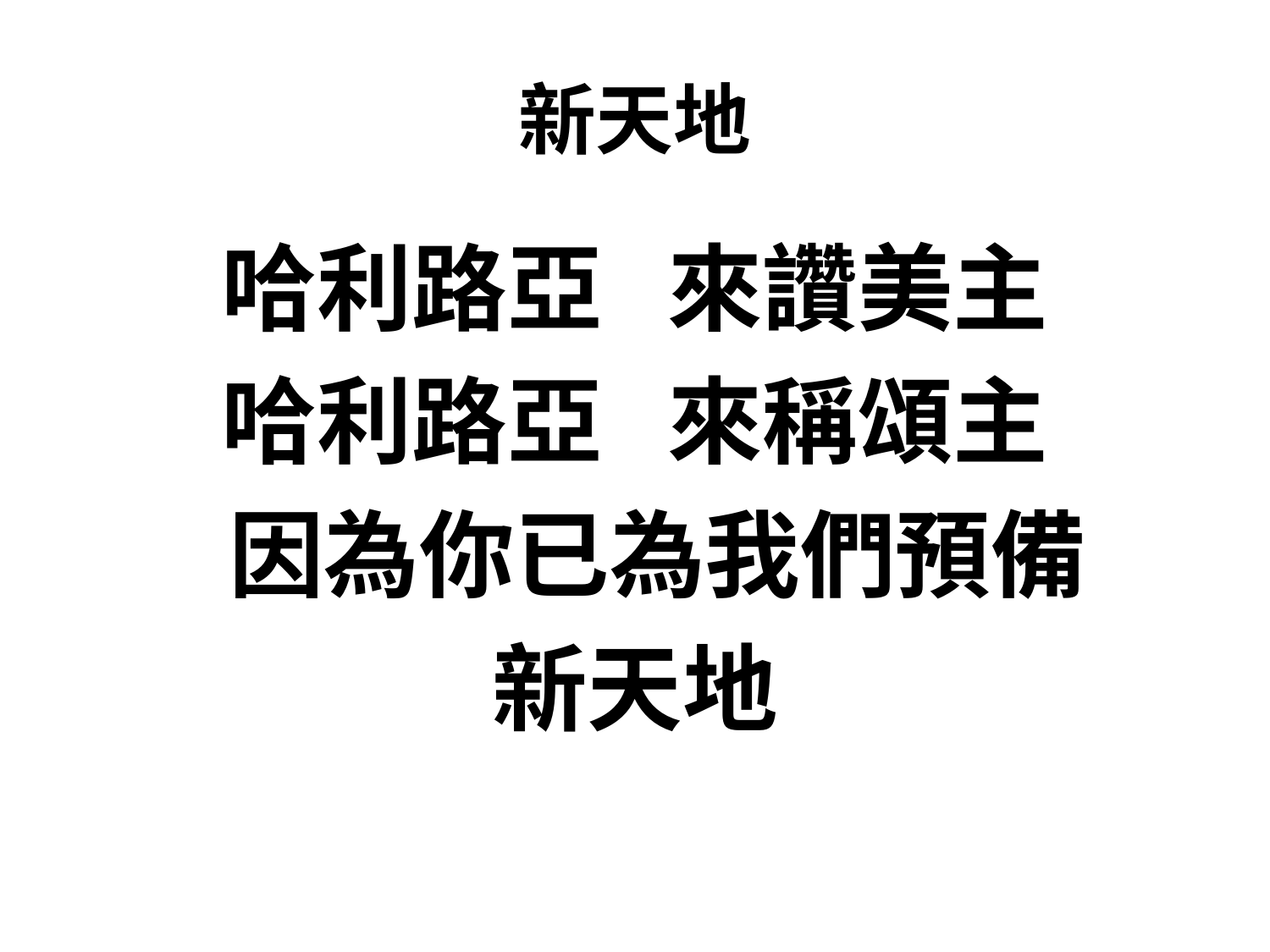

# 新天地
哈利路亞   來讚美主
哈利路亞   來稱頌主
 因為你已為我們預備
新天地